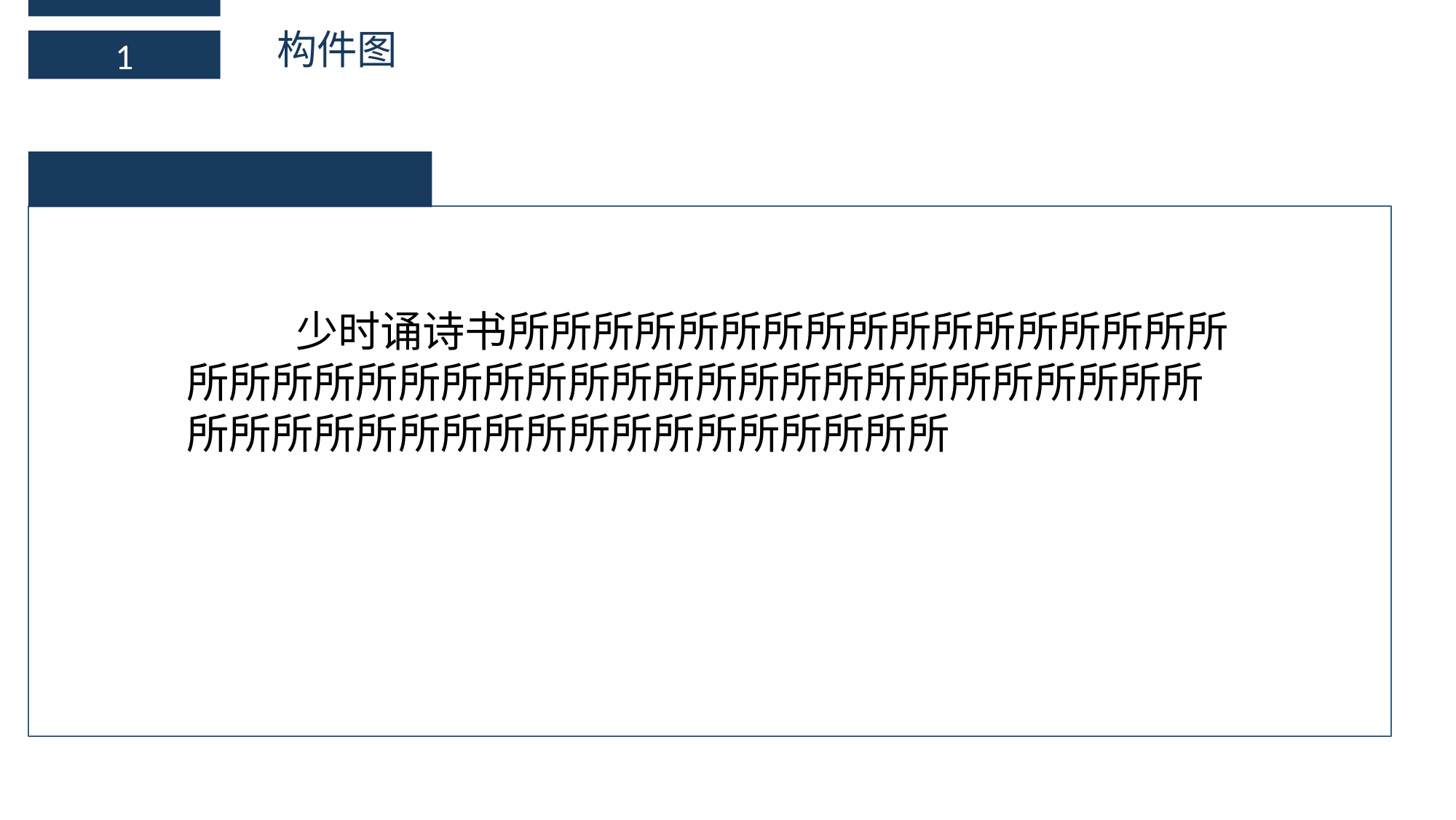

构件图
1

 	少时诵诗书所所所所所所所所所所所所所所所所所所所所所所所所所所所所所所所所所所所所所所所所所所所所所所所所所所所所所所所所所所所